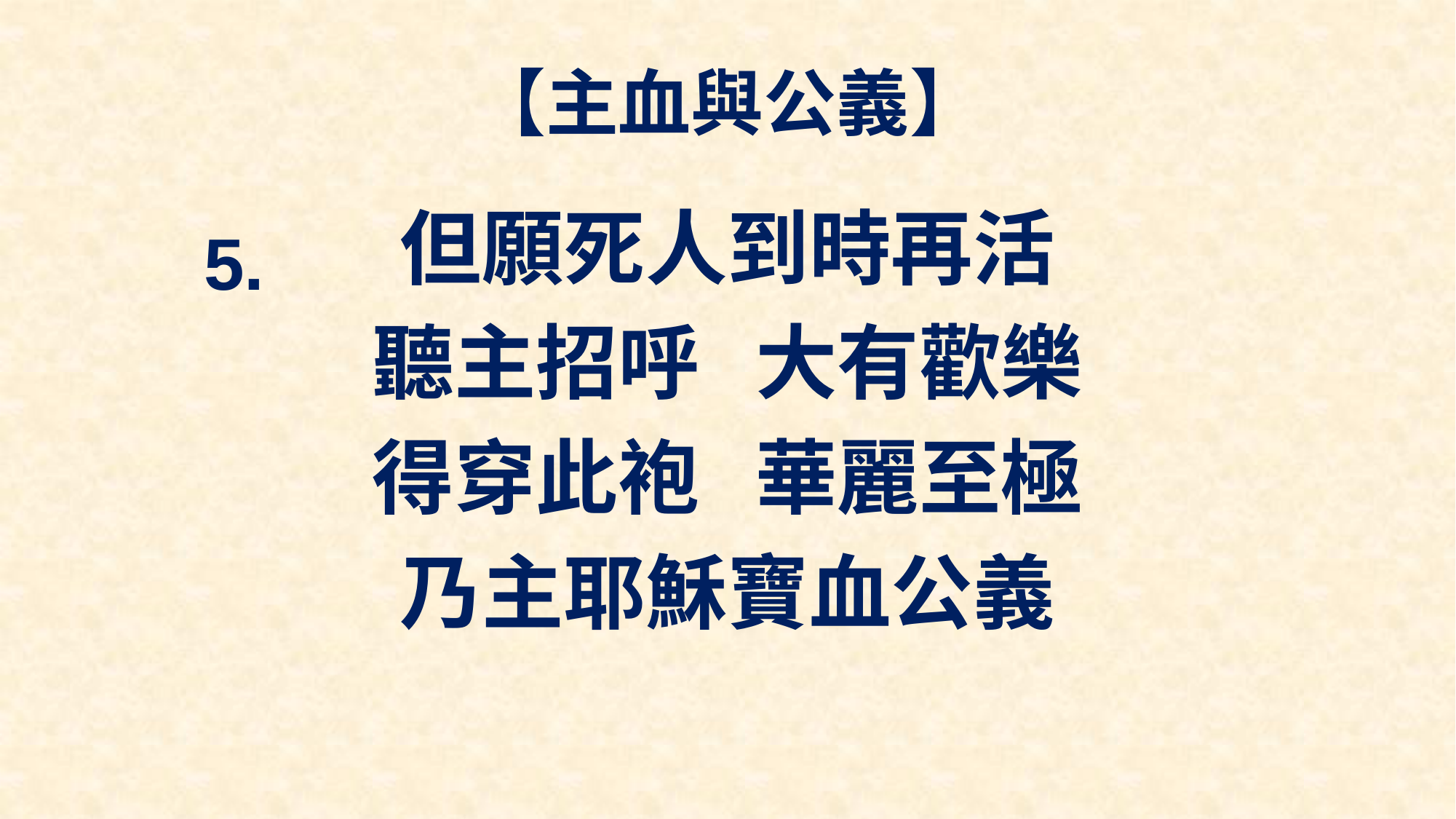

# 【主血與公義】
但願死人到時再活
聽主招呼   大有歡樂
得穿此袍   華麗至極
乃主耶穌寶血公義
5.